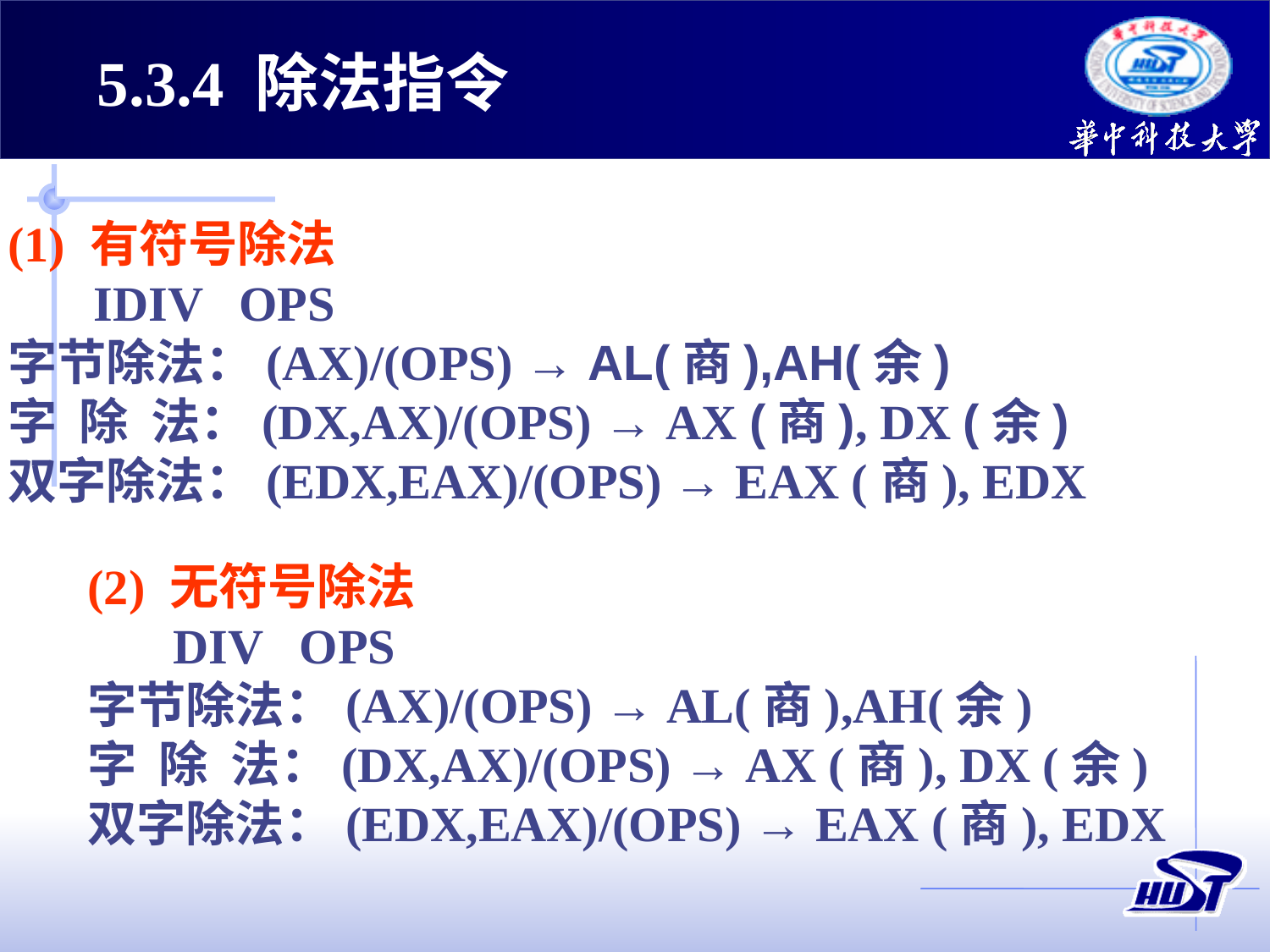

5.3.4 除法指令
(1) 有符号除法
       IDIV   OPS
字节除法：(AX)/(OPS) → AL(商),AH(余)
字  除  法：(DX,AX)/(OPS) → AX (商), DX (余)
双字除法：(EDX,EAX)/(OPS) → EAX (商), EDX
(2) 无符号除法
       DIV   OPS
字节除法：(AX)/(OPS) → AL(商),AH(余)
字  除  法：(DX,AX)/(OPS) → AX (商), DX (余)
双字除法：(EDX,EAX)/(OPS) → EAX (商), EDX